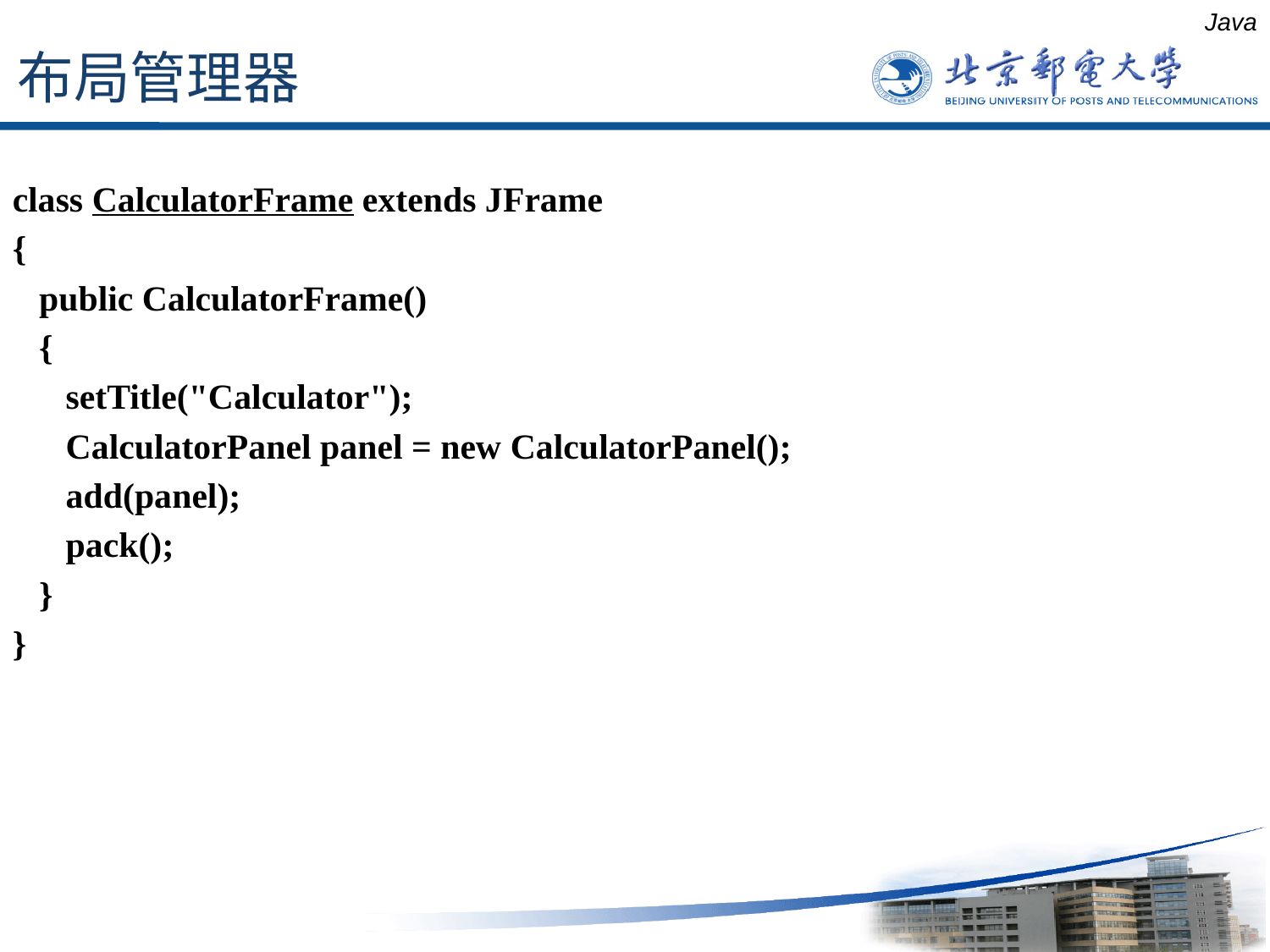

布局管理器
Java
class CalculatorFrame extends JFrame
{
   public CalculatorFrame()
   {
      setTitle("Calculator");
      CalculatorPanel panel = new CalculatorPanel();
      add(panel);
      pack();
   }
}